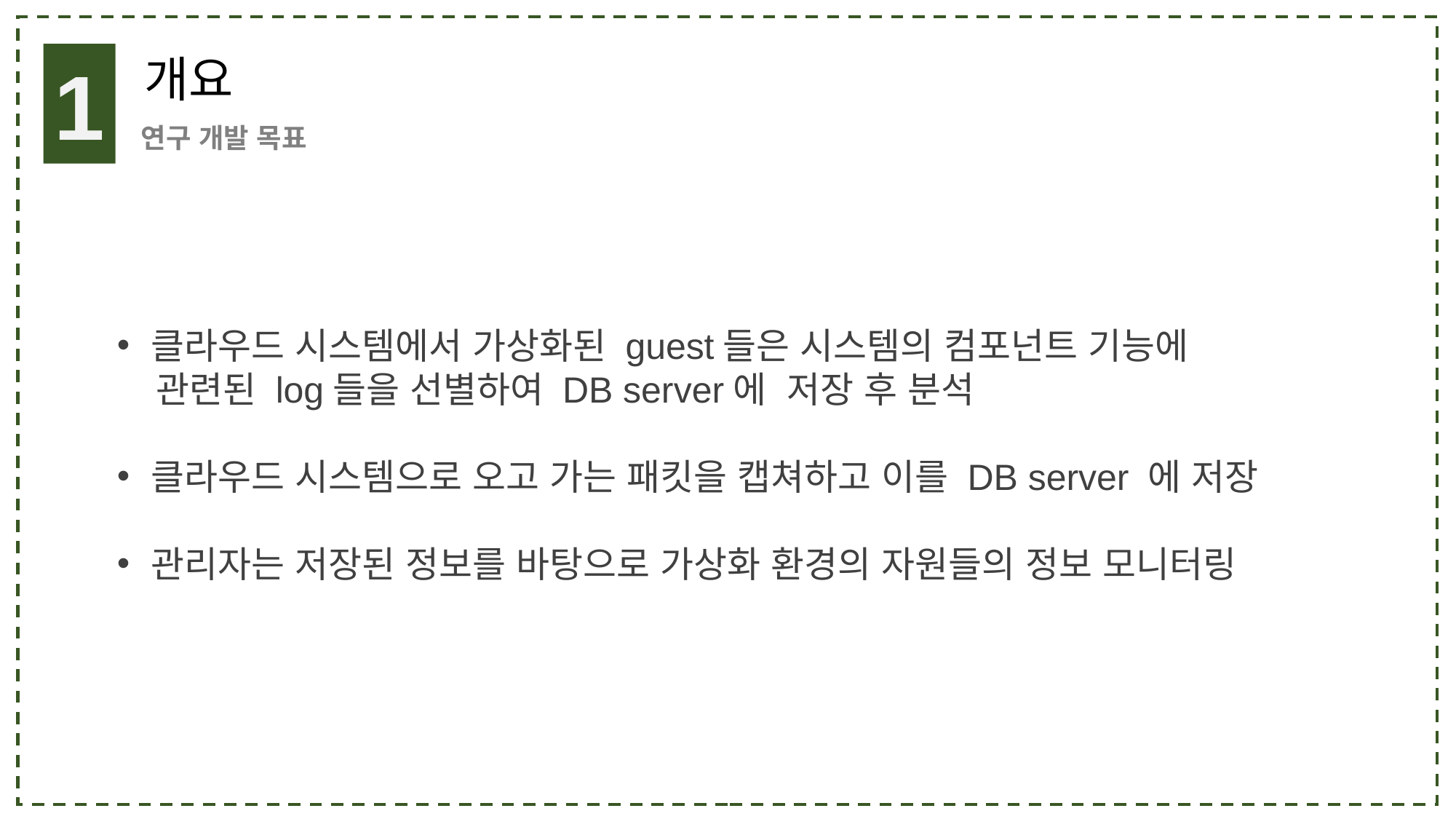

1
개요
연구 개발 목표
클라우드 시스템에서 가상화된 guest들은 시스템의 컴포넌트 기능에
   관련된 log들을 선별하여 DB server에  저장 후 분석

클라우드 시스템으로 오고 가는 패킷을 캡쳐하고 이를 DB server 에 저장

관리자는 저장된 정보를 바탕으로 가상화 환경의 자원들의 정보 모니터링